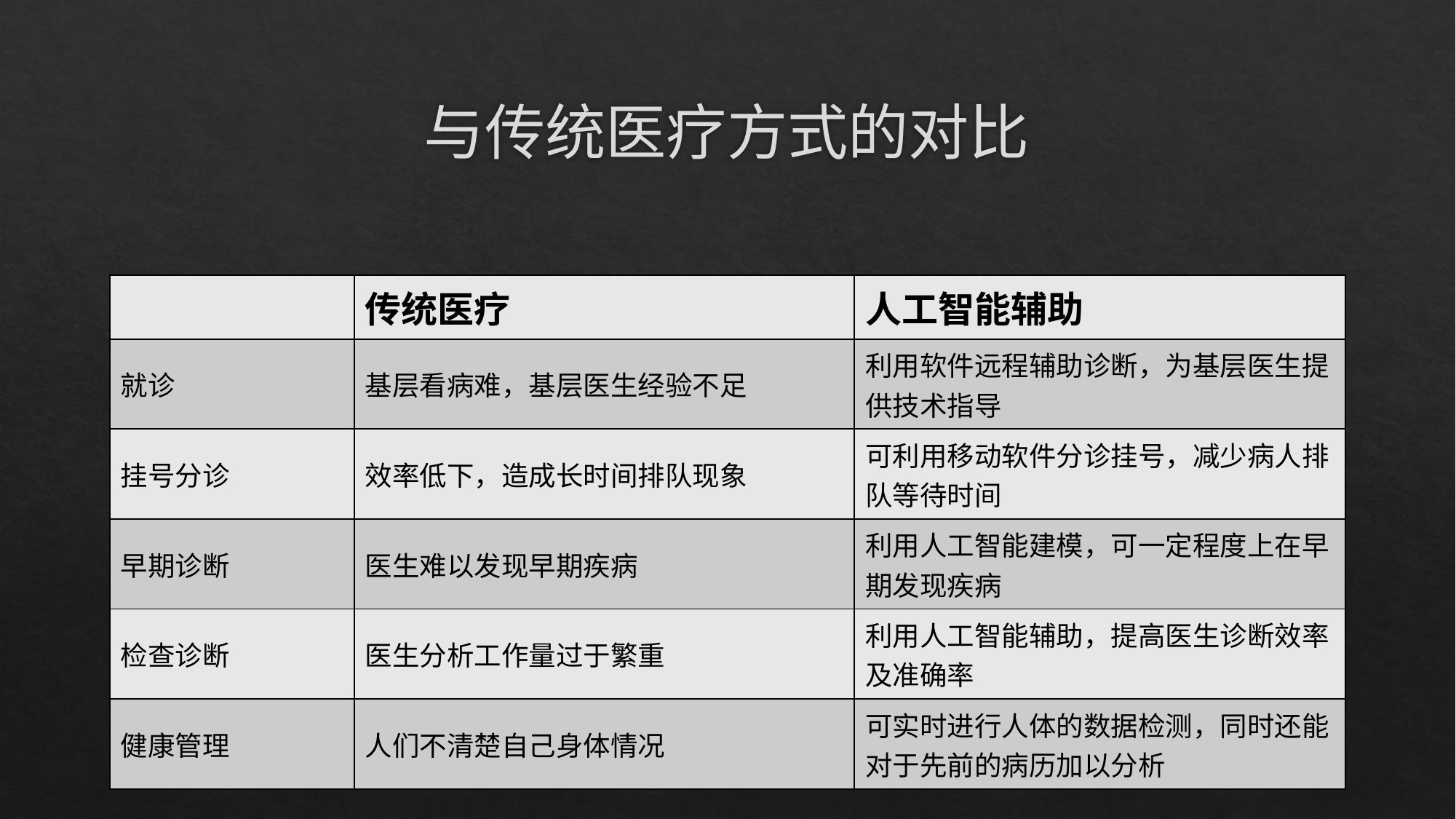

# 与传统医疗方式的对比
|  | 传统医疗 | 人工智能辅助 |
| --- | --- | --- |
| 就诊 | 基层看病难，基层医生经验不足 | 利用软件远程辅助诊断，为基层医生提供技术指导 |
| 挂号分诊 | 效率低下，造成长时间排队现象 | 可利用移动软件分诊挂号，减少病人排队等待时间 |
| 早期诊断 | 医生难以发现早期疾病 | 利用人工智能建模，可一定程度上在早期发现疾病 |
| 检查诊断 | 医生分析工作量过于繁重 | 利用人工智能辅助，提高医生诊断效率及准确率 |
| 健康管理 | 人们不清楚自己身体情况 | 可实时进行人体的数据检测，同时还能对于先前的病历加以分析 |